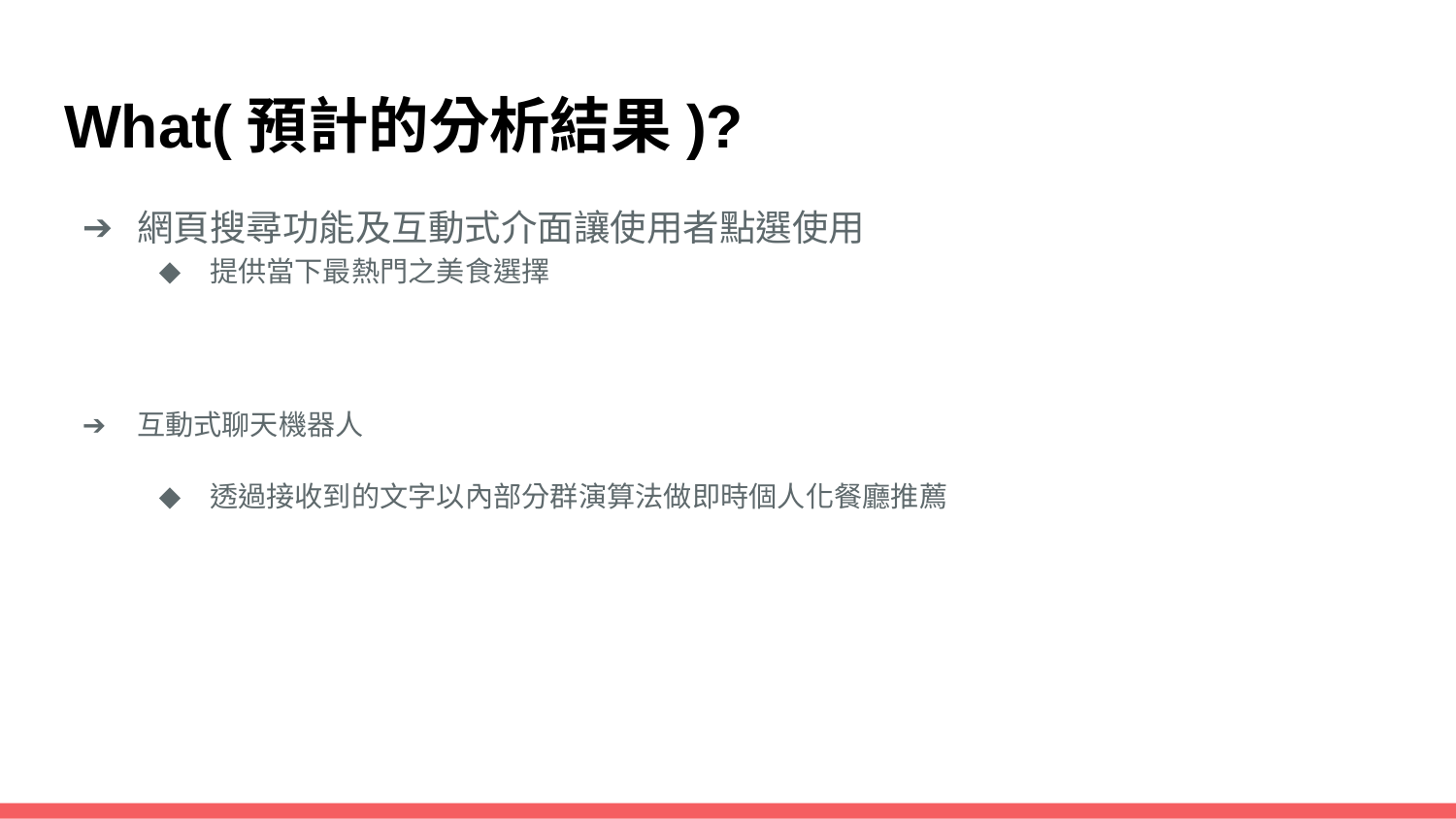

# What(預計的分析結果)?

網頁搜尋功能及互動式介面讓使用者點選使用
提供當下最熱門之美食選擇

互動式聊天機器人
透過接收到的文字以內部分群演算法做即時個人化餐廳推薦